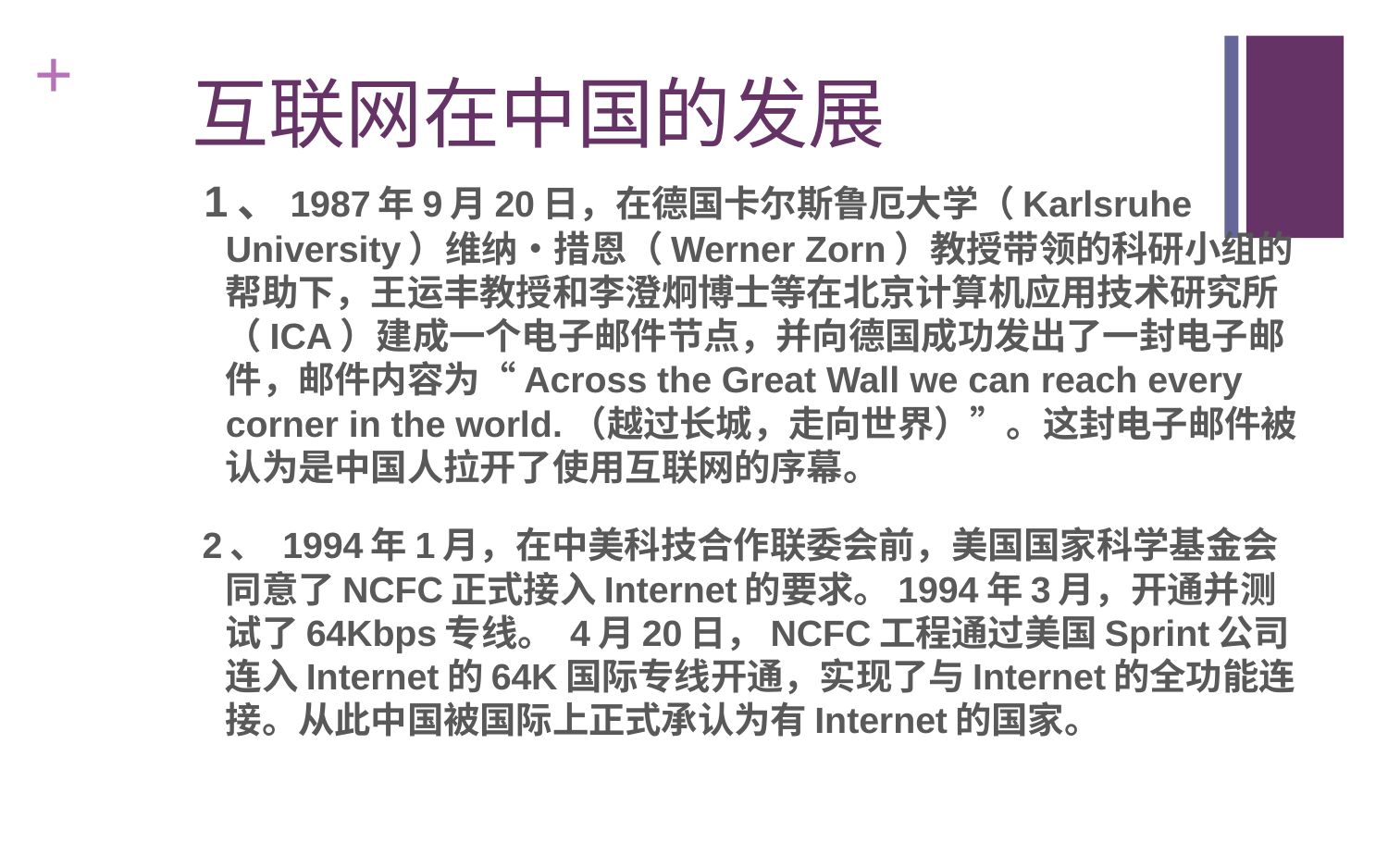

# 互联网在中国的发展
 1、1987年9月20日，在德国卡尔斯鲁厄大学（Karlsruhe University）维纳•措恩（Werner Zorn）教授带领的科研小组的帮助下，王运丰教授和李澄炯博士等在北京计算机应用技术研究所（ICA）建成一个电子邮件节点，并向德国成功发出了一封电子邮件，邮件内容为“Across the Great Wall we can reach every corner in the world.（越过长城，走向世界）”。这封电子邮件被认为是中国人拉开了使用互联网的序幕。
 2、 1994年1月，在中美科技合作联委会前，美国国家科学基金会同意了NCFC正式接入Internet的要求。1994年3月，开通并测试了64Kbps专线。 4月20日，NCFC工程通过美国Sprint公司连入Internet的64K国际专线开通，实现了与Internet的全功能连接。从此中国被国际上正式承认为有Internet的国家。